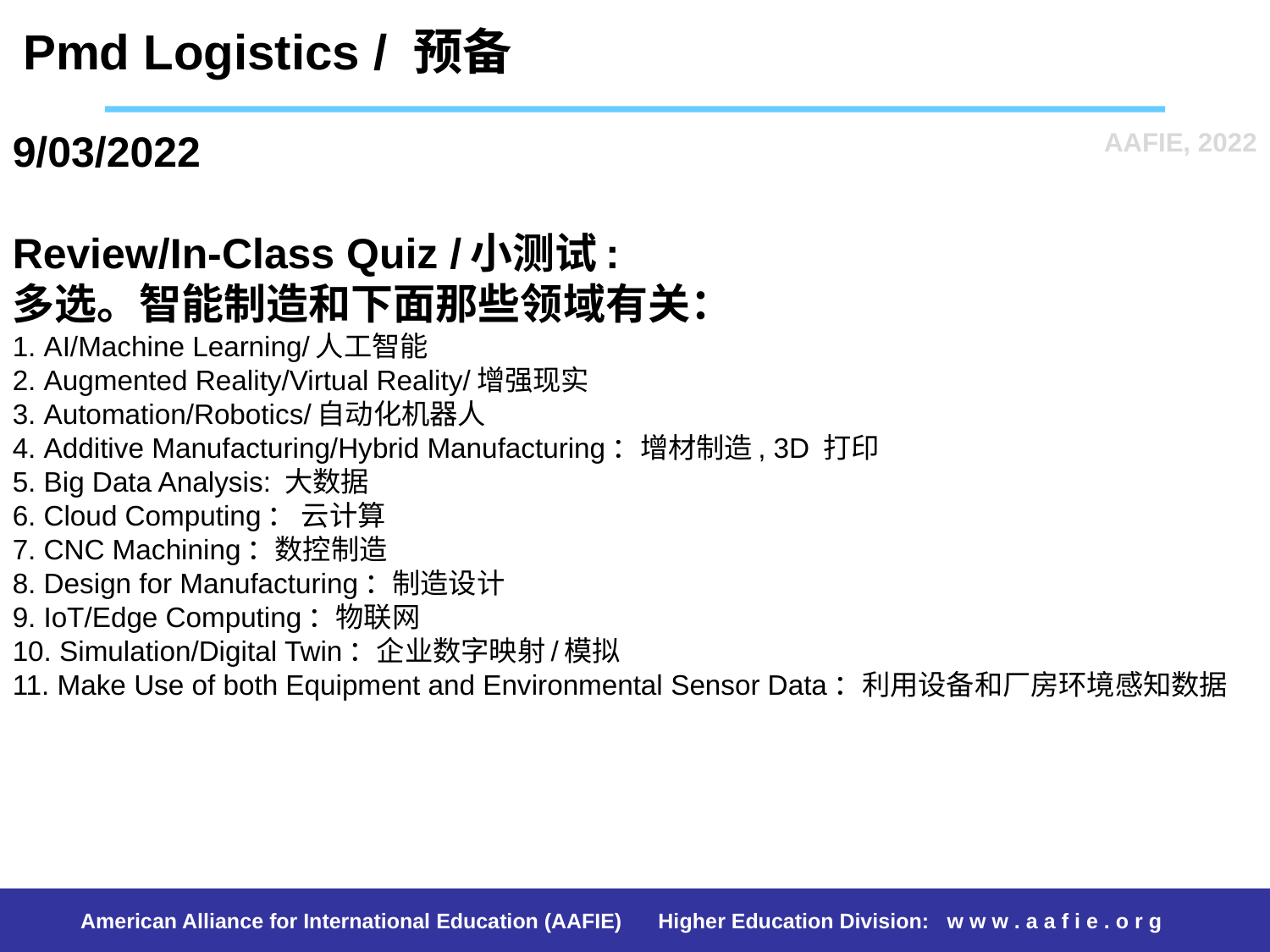

Pmd Logistics / 预备
# 9/03/2022 Review/In-Class Quiz /小测试: 多选。智能制造和下面那些领域有关： 1. AI/Machine Learning/人工智能 2. Augmented Reality/Virtual Reality/增强现实 3. Automation/Robotics/自动化机器人 4. Additive Manufacturing/Hybrid Manufacturing：增材制造, 3D 打印 5. Big Data Analysis: 大数据 6. Cloud Computing： 云计算 7. CNC Machining：数控制造 8. Design for Manufacturing：制造设计 9. IoT/Edge Computing：物联网 10. Simulation/Digital Twin：企业数字映射/模拟 11. Make Use of both Equipment and Environmental Sensor Data：利用设备和厂房环境感知数据
AAFIE, 2022